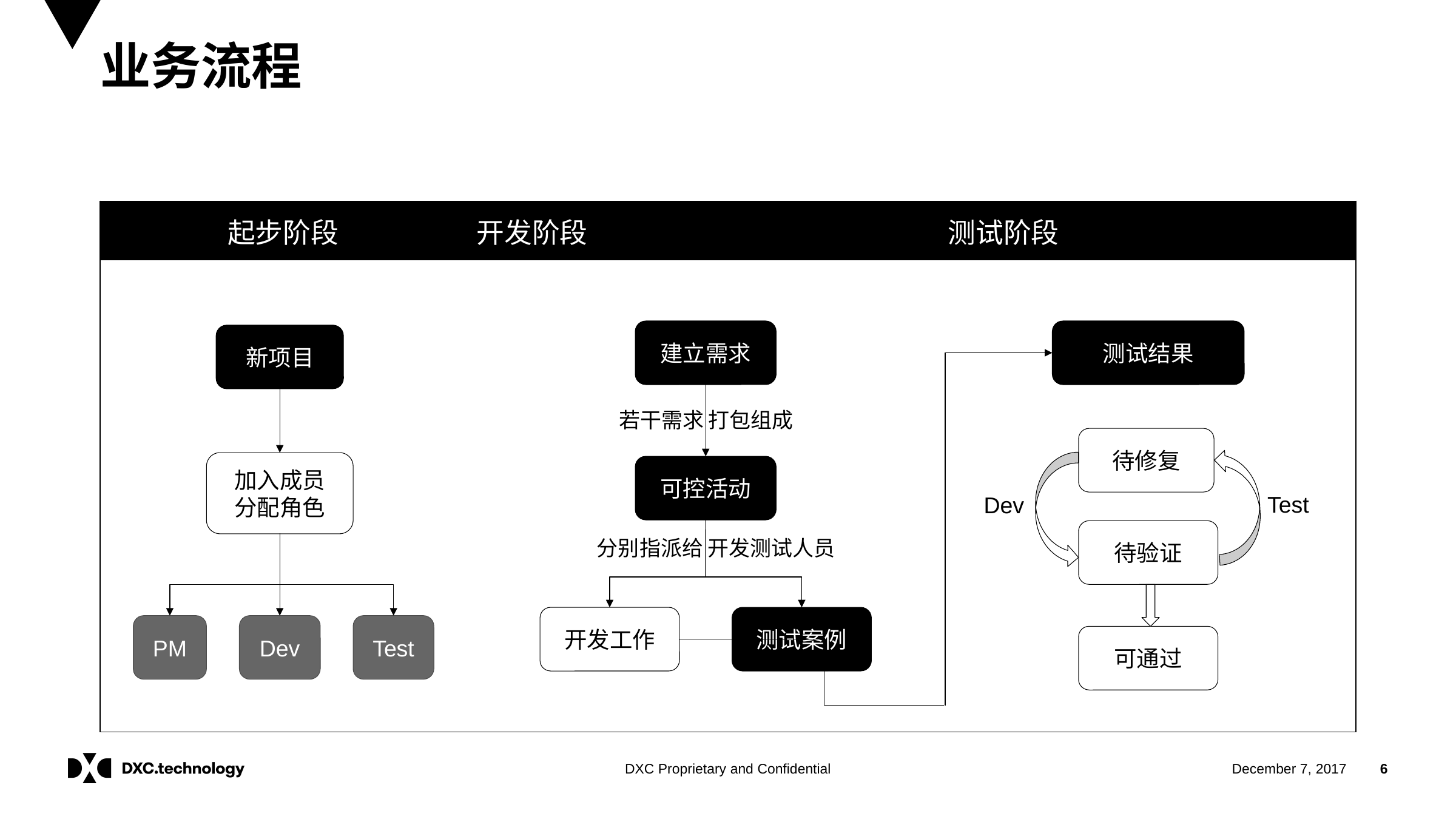

# 业务流程
| 起步阶段 | 开发阶段 | 测试阶段 |
| --- | --- | --- |
|  |  |  |
建立需求
测试结果
新项目
若干需求 打包组成
待修复

加入成员
分配角色
可控活动
Test
Dev
待验证
分别指派给 开发测试人员

开发工作
测试案例
PM
Dev
Test
可通过